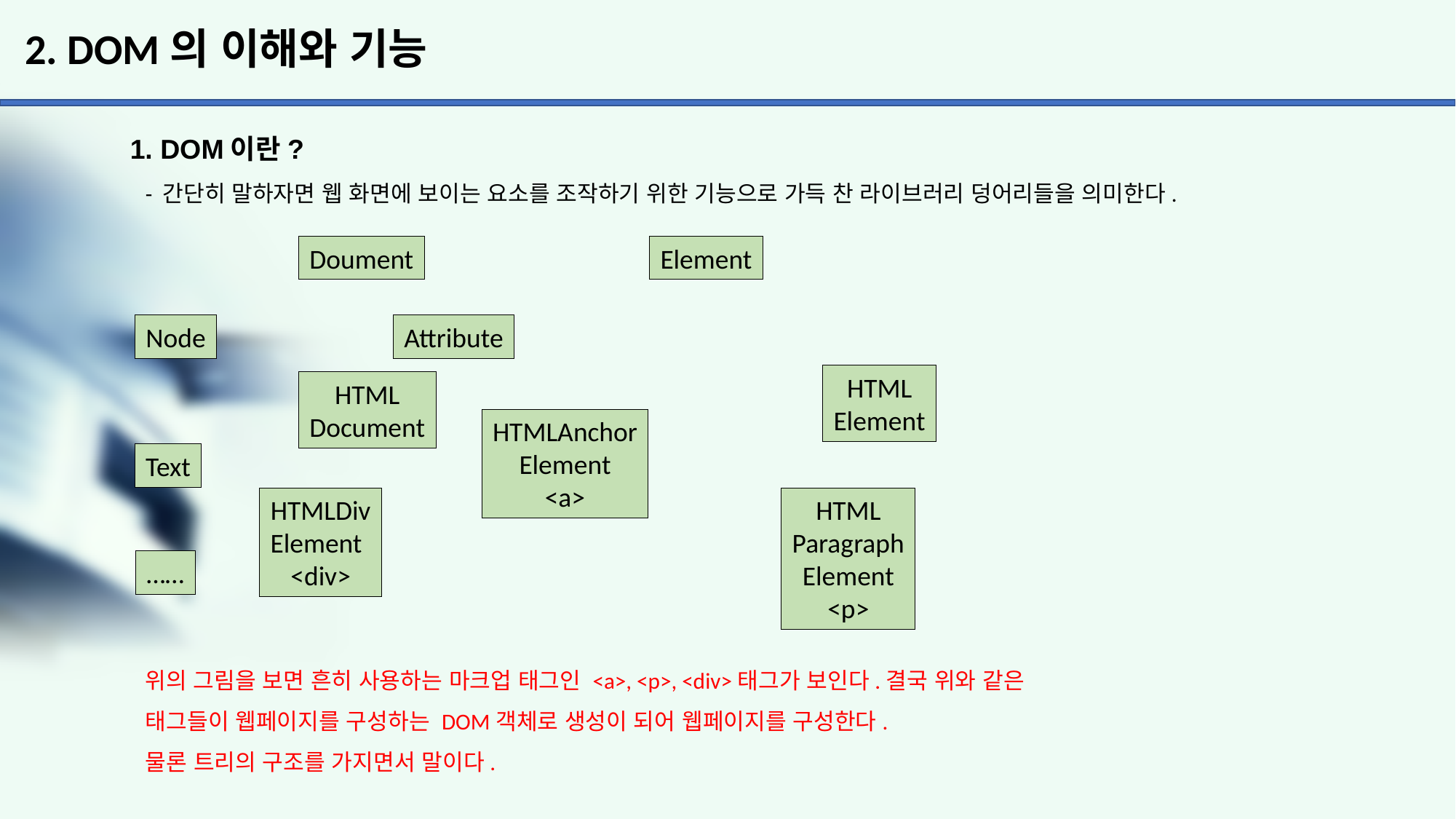

# 2. DOM의 이해와 기능
1. DOM이란?
   - 간단히 말하자면 웹 화면에 보이는 요소를 조작하기 위한 기능으로 가득 찬 라이브러리 덩어리들을 의미한다.
Doument
Element
Node
Attribute
HTML
Element
HTML
Document
HTMLAnchor
Element
<a>
Text
HTMLDiv
Element
<div>
HTML
Paragraph
Element
<p>
……
위의 그림을 보면 흔히 사용하는 마크업 태그인 <a>, <p>, <div>태그가 보인다.결국 위와 같은 태그들이 웹페이지를 구성하는 DOM객체로 생성이 되어 웹페이지를 구성한다.
물론 트리의 구조를 가지면서 말이다.